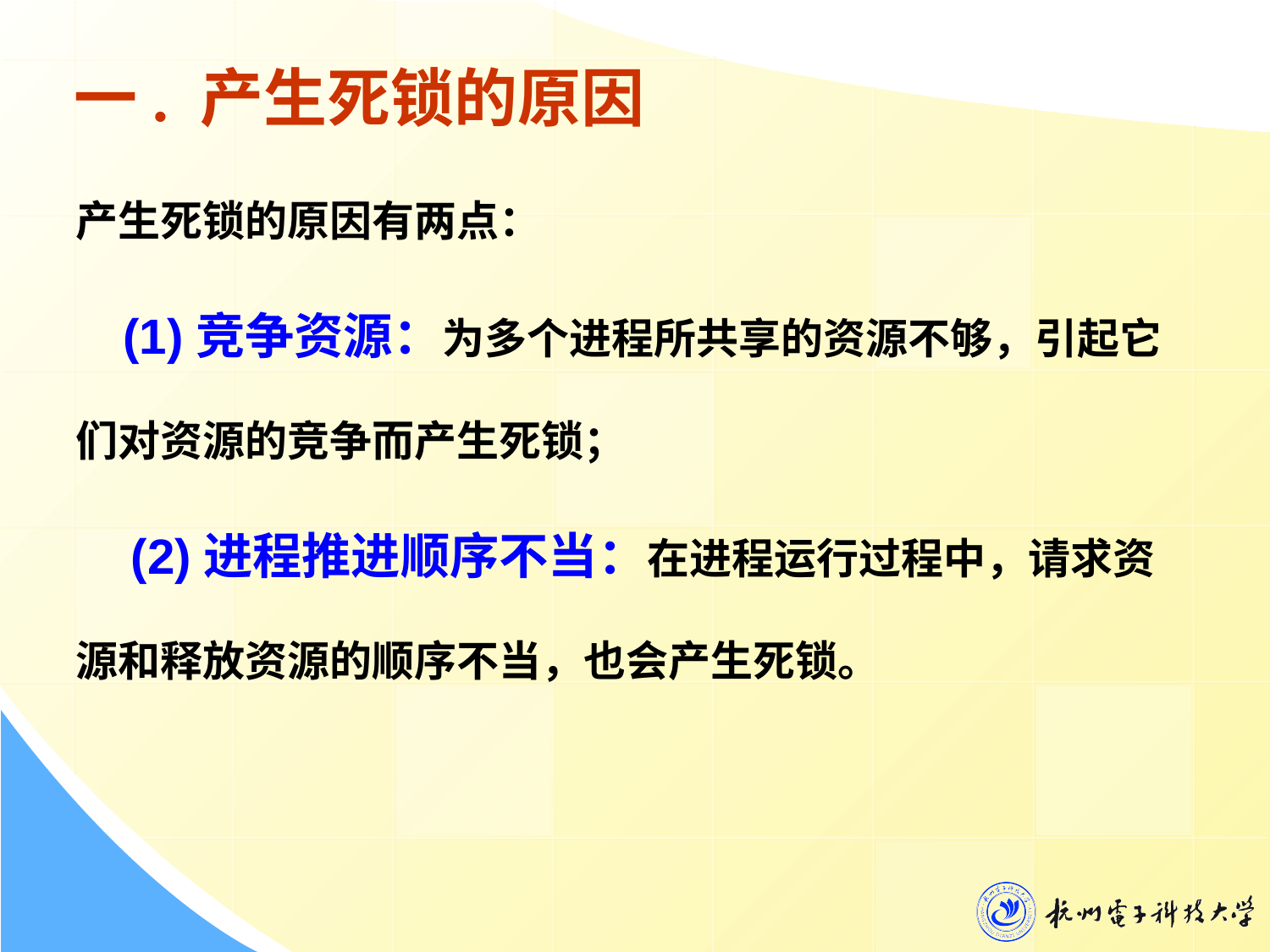

一. 产生死锁的原因
产生死锁的原因有两点：
    (1)竞争资源：为多个进程所共享的资源不够，引起它们对资源的竞争而产生死锁；
    (2)进程推进顺序不当：在进程运行过程中，请求资源和释放资源的顺序不当，也会产生死锁。